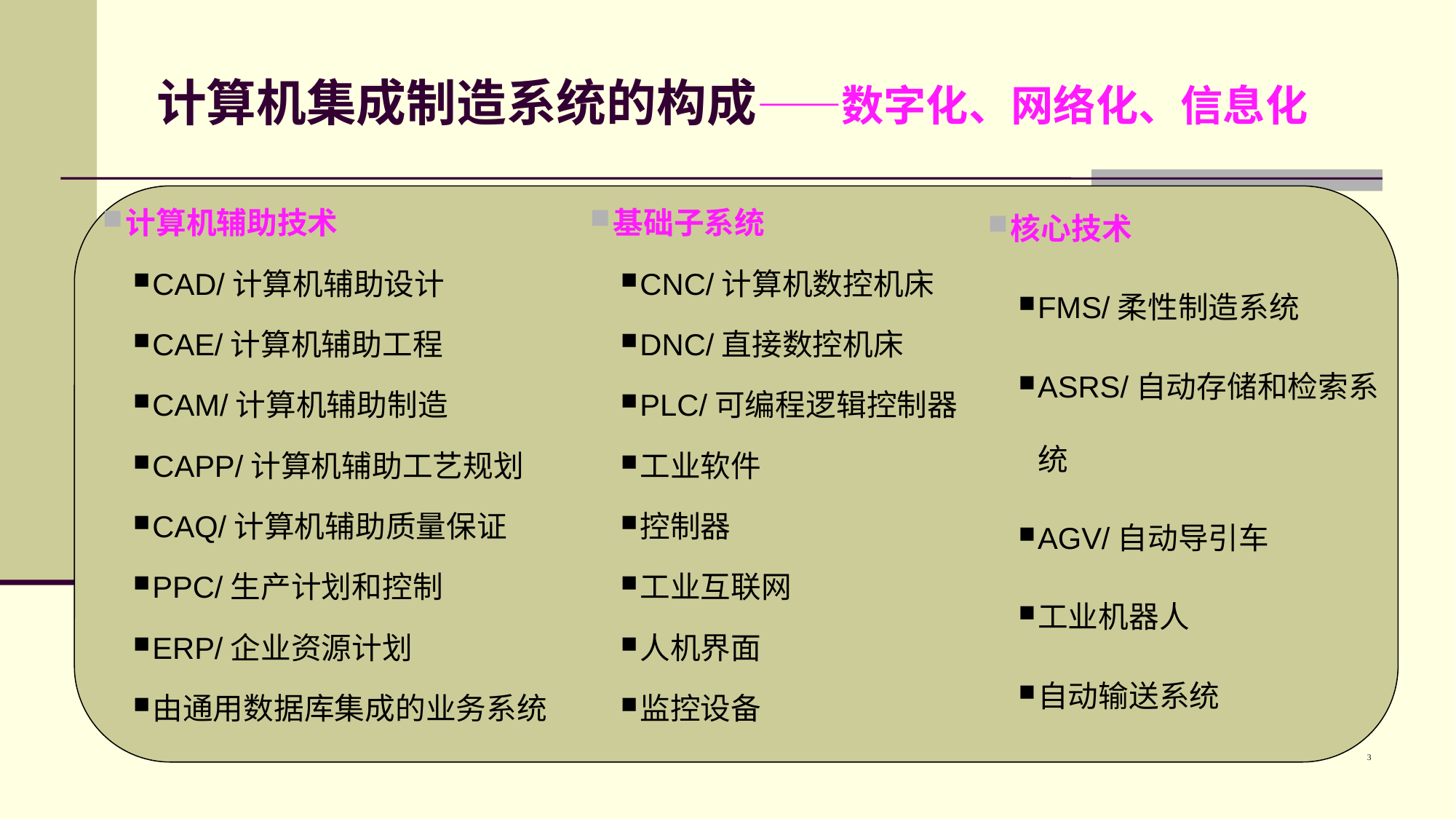

# 计算机集成制造系统的构成——数字化、网络化、信息化
基础子系统
CNC/计算机数控机床
DNC/直接数控机床
PLC/可编程逻辑控制器
工业软件
控制器
工业互联网
人机界面
监控设备
计算机辅助技术
CAD/计算机辅助设计
CAE/计算机辅助工程
CAM/计算机辅助制造
CAPP/计算机辅助工艺规划
CAQ/计算机辅助质量保证
PPC/生产计划和控制
ERP/企业资源计划
由通用数据库集成的业务系统

核心技术
FMS/柔性制造系统
ASRS/自动存储和检索系统
AGV/自动导引车
工业机器人
自动输送系统
3